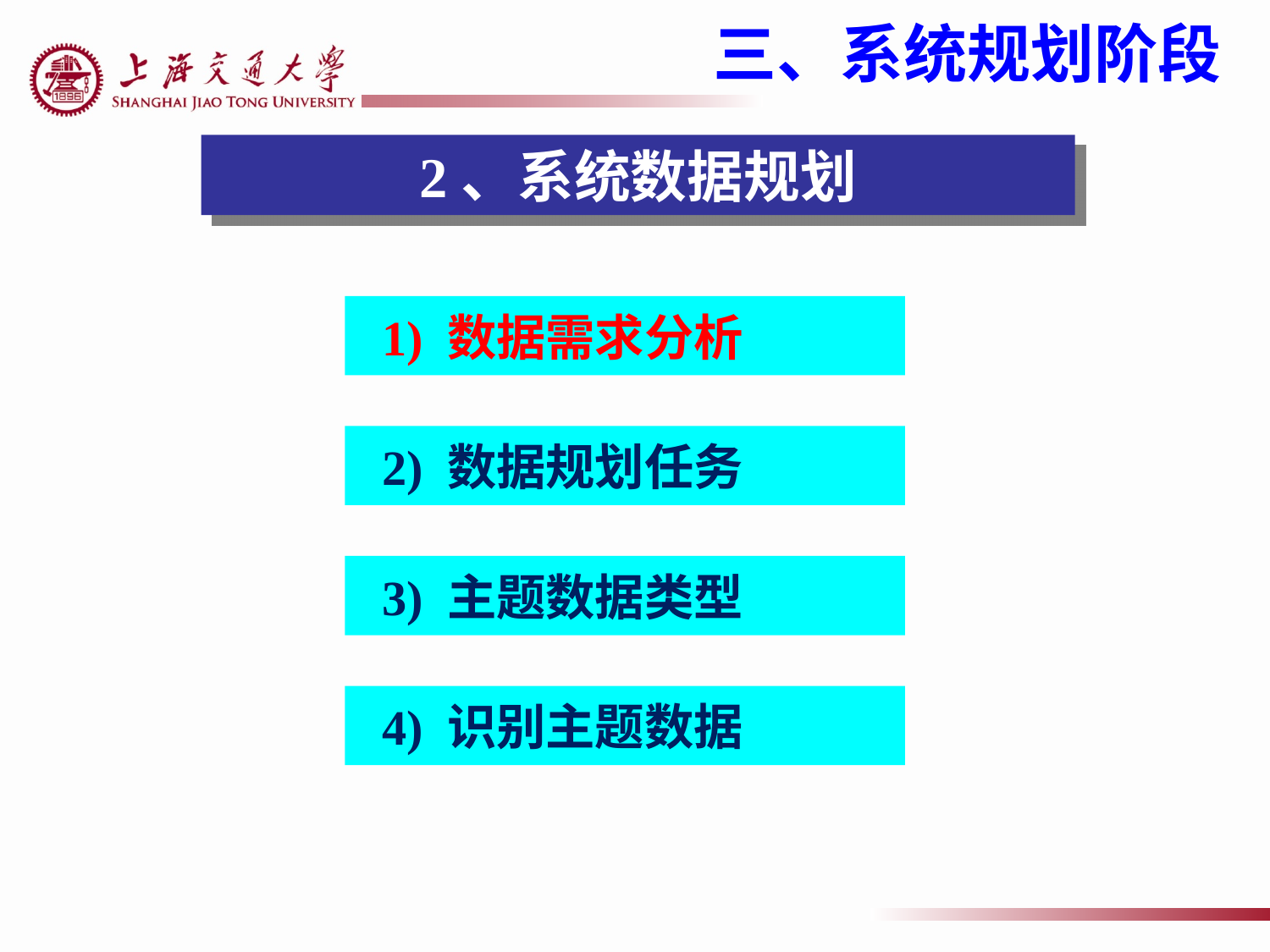

三、系统规划阶段
2、系统数据规划
  1) 数据需求分析
  2) 数据规划任务
  3) 主题数据类型
  4) 识别主题数据